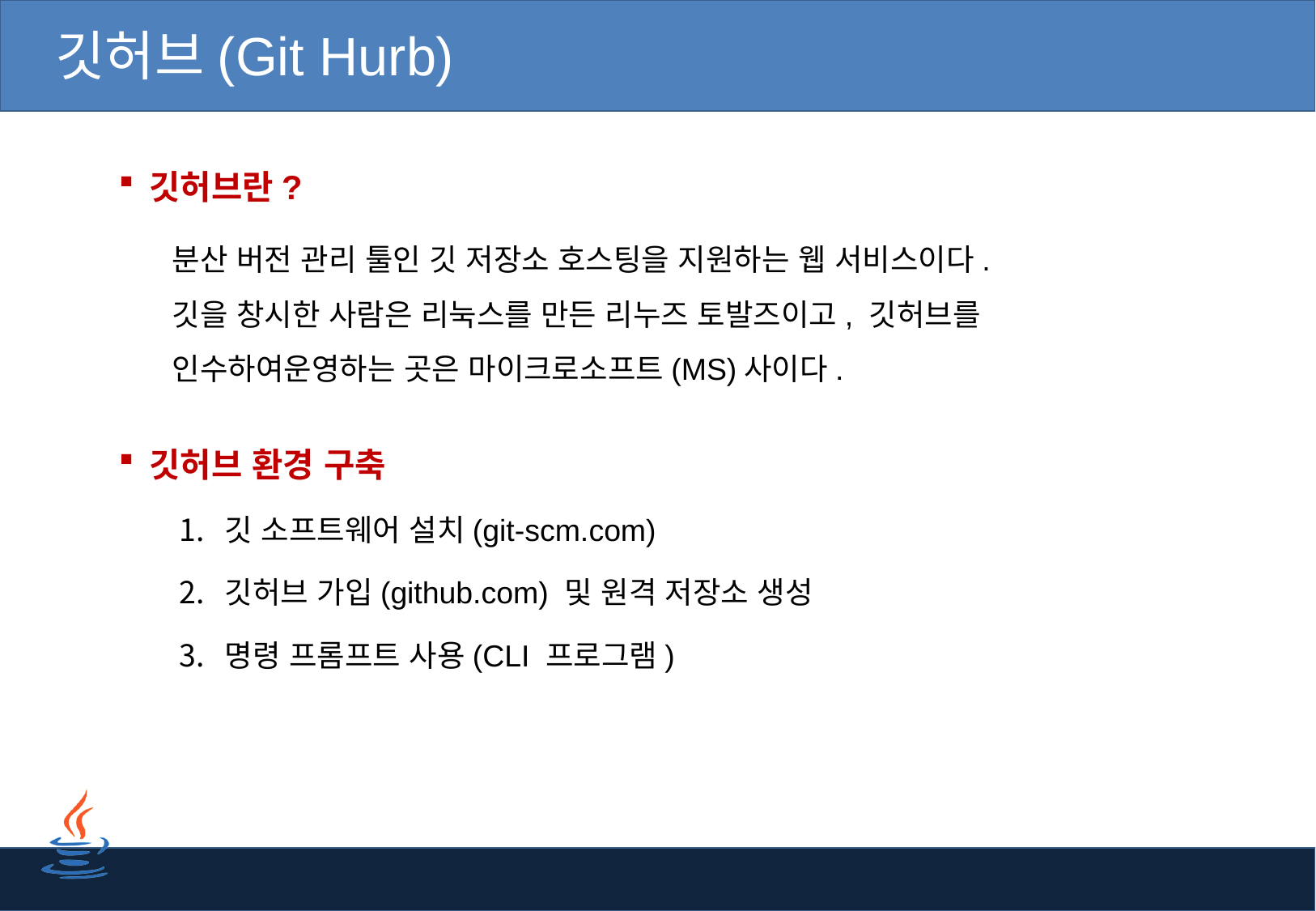

# 깃허브(Git Hurb)
깃허브란?
분산 버전 관리 툴인 깃 저장소 호스팅을 지원하는 웹 서비스이다.
깃을 창시한 사람은 리눅스를 만든 리누즈 토발즈이고, 깃허브를 인수하여운영하는 곳은 마이크로소프트(MS)사이다.
깃허브 환경 구축
깃 소프트웨어 설치(git-scm.com)
깃허브 가입(github.com) 및 원격 저장소 생성
명령 프롬프트 사용(CLI 프로그램)